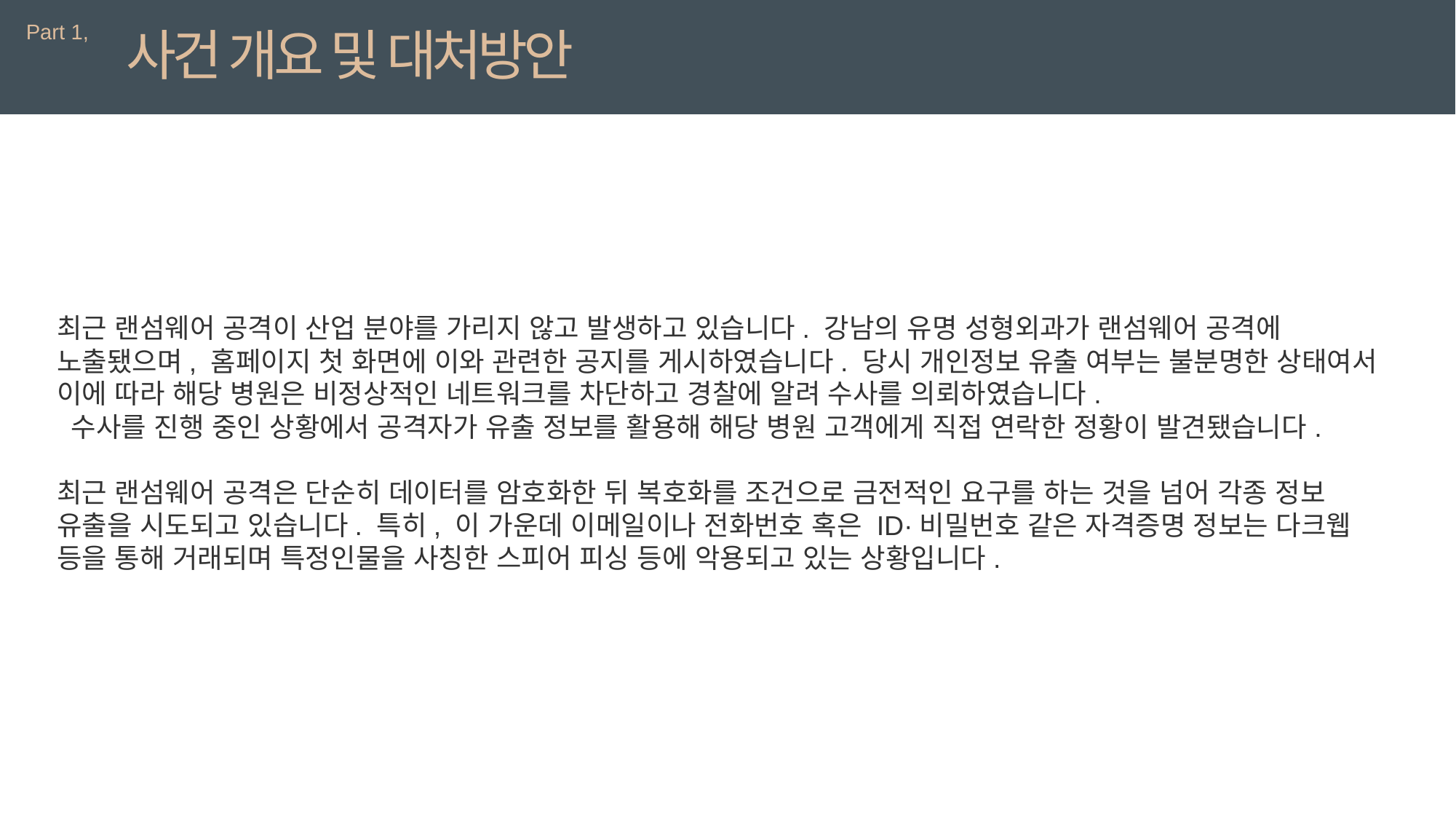

Part 1,
사건 개요 및 대처방안
최근 랜섬웨어 공격이 산업 분야를 가리지 않고 발생하고 있습니다. 강남의 유명 성형외과가 랜섬웨어 공격에 노출됐으며, 홈페이지 첫 화면에 이와 관련한 공지를 게시하였습니다. 당시 개인정보 유출 여부는 불분명한 상태여서 이에 따라 해당 병원은 비정상적인 네트워크를 차단하고 경찰에 알려 수사를 의뢰하였습니다.
 수사를 진행 중인 상황에서 공격자가 유출 정보를 활용해 해당 병원 고객에게 직접 연락한 정황이 발견됐습니다.

최근 랜섬웨어 공격은 단순히 데이터를 암호화한 뒤 복호화를 조건으로 금전적인 요구를 하는 것을 넘어 각종 정보 유출을 시도되고 있습니다. 특히, 이 가운데 이메일이나 전화번호 혹은 ID·비밀번호 같은 자격증명 정보는 다크웹 등을 통해 거래되며 특정인물을 사칭한 스피어 피싱 등에 악용되고 있는 상황입니다.